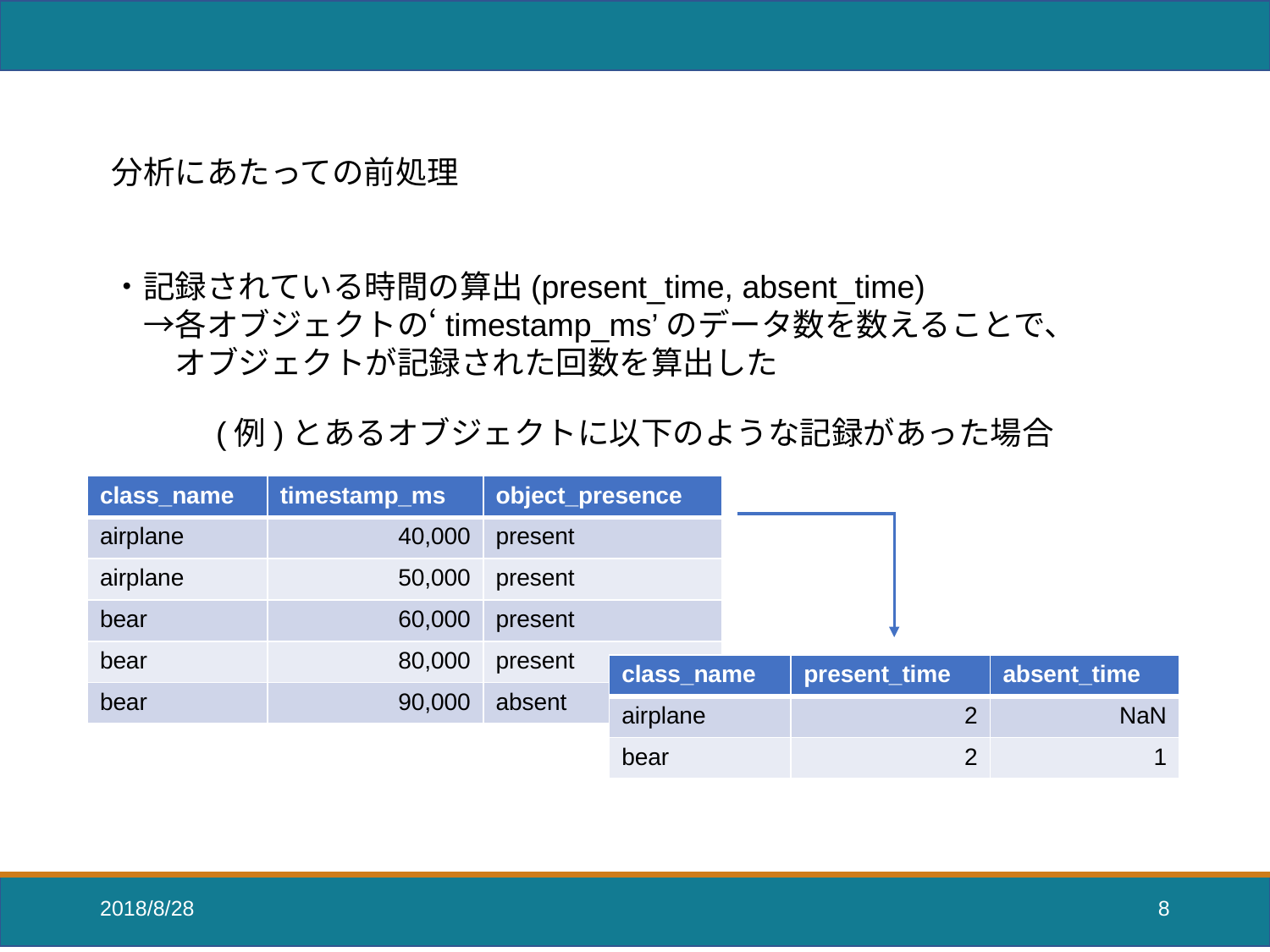

分析にあたっての前処理

・記録されている時間の算出(present_time, absent_time)
　→各オブジェクトの‘timestamp_ms’のデータ数を数えることで、
　　オブジェクトが記録された回数を算出した
(例)とあるオブジェクトに以下のような記録があった場合
| class\_name | timestamp\_ms | object\_presence |
| --- | --- | --- |
| airplane | 40,000 | present |
| airplane | 50,000 | present |
| bear | 60,000 | present |
| bear | 80,000 | present |
| bear | 90,000 | absent |
| class\_name | present\_time | absent\_time |
| --- | --- | --- |
| airplane | 2 | NaN |
| bear | 2 | 1 |
2018/8/28
8